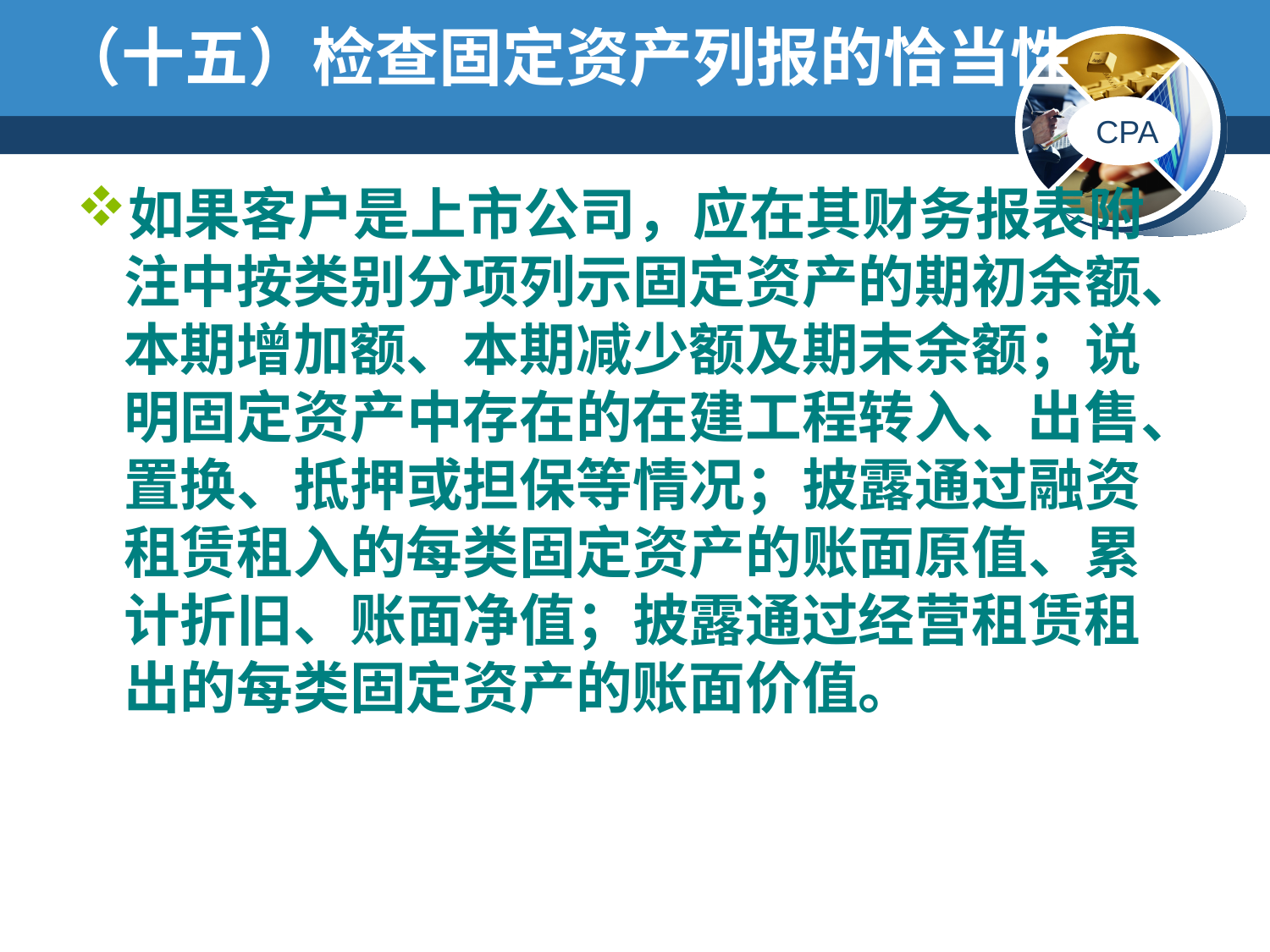

# （十五）检查固定资产列报的恰当性
如果客户是上市公司，应在其财务报表附注中按类别分项列示固定资产的期初余额、本期增加额、本期减少额及期末余额；说明固定资产中存在的在建工程转入、出售、置换、抵押或担保等情况；披露通过融资租赁租入的每类固定资产的账面原值、累计折旧、账面净值；披露通过经营租赁租出的每类固定资产的账面价值。